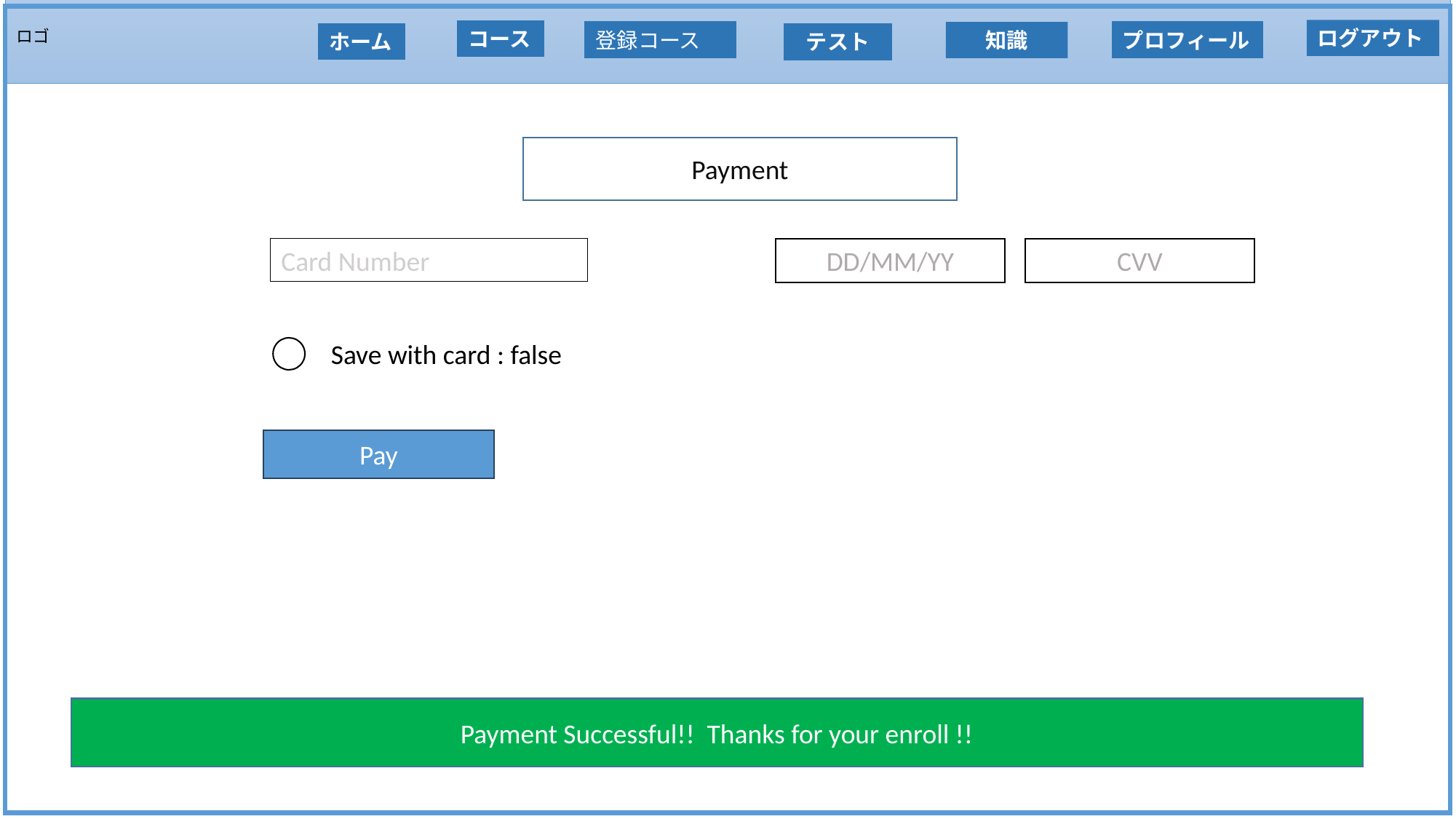

ログアウト
ロゴ
コース
登録コース
プロフィール
知識
ホーム
テスト

Payment
Card Number
DD/MM/YY
CVV
Save with card : false

Pay
Payment Successful!!  Thanks for your enroll !!